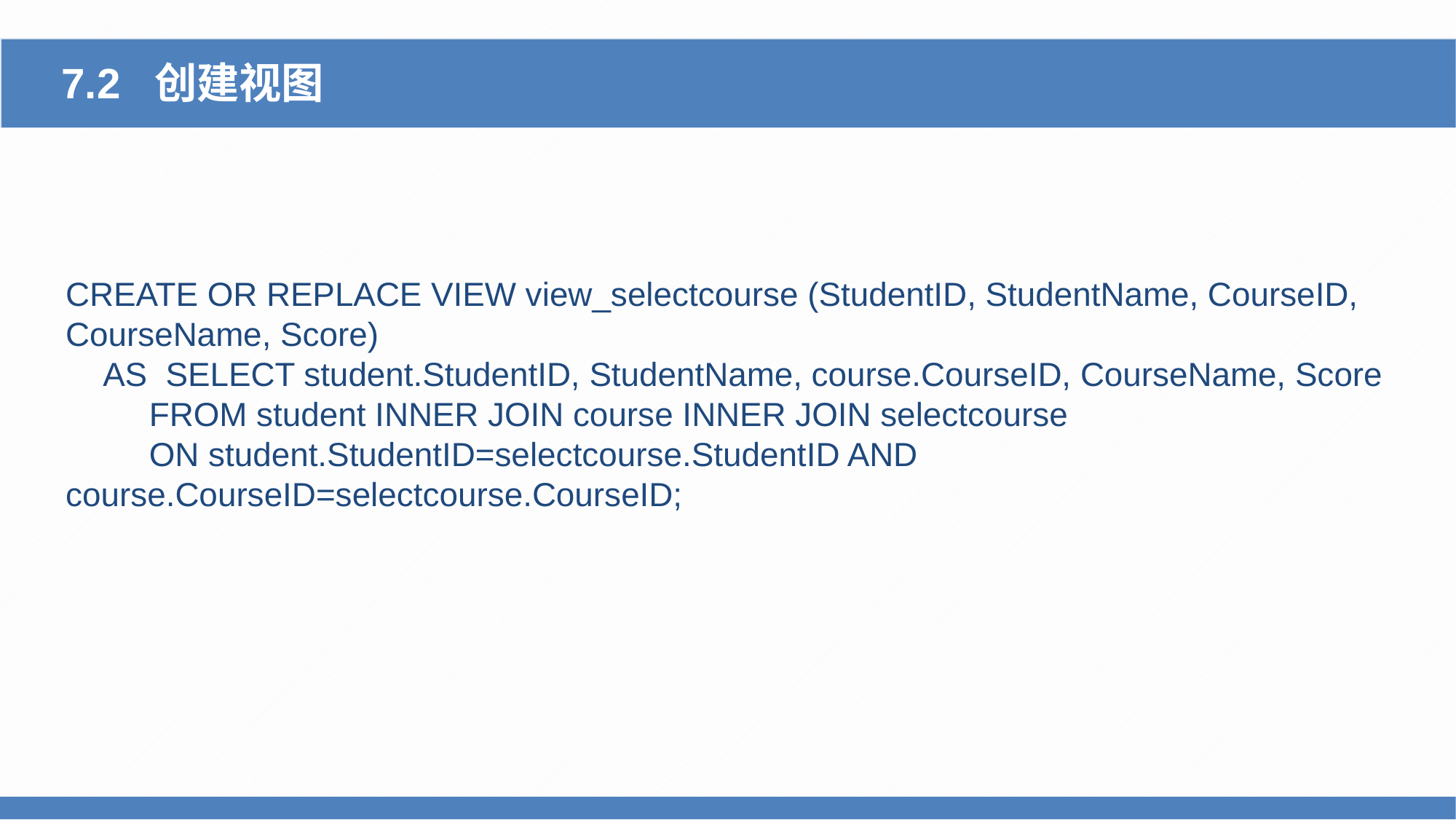

7.2  创建视图
CREATE OR REPLACE VIEW view_selectcourse (StudentID, StudentName, CourseID, CourseName, Score)
    AS  SELECT student.StudentID, StudentName, course.CourseID, CourseName, Score
         FROM student INNER JOIN course INNER JOIN selectcourse
         ON student.StudentID=selectcourse.StudentID AND course.CourseID=selectcourse.CourseID;